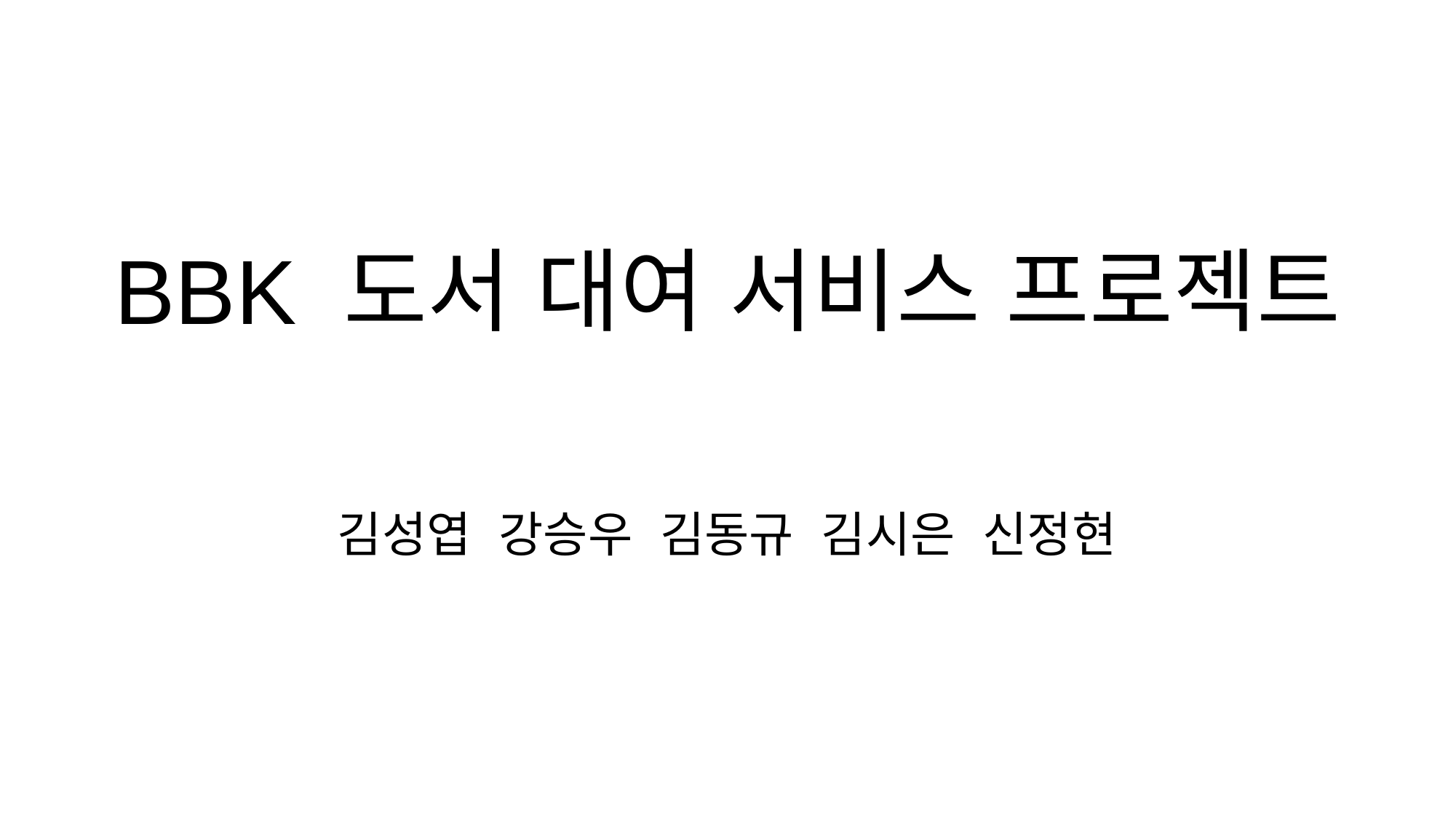

# BBK 도서 대여 서비스 프로젝트
김성엽  강승우  김동규  김시은  신정현